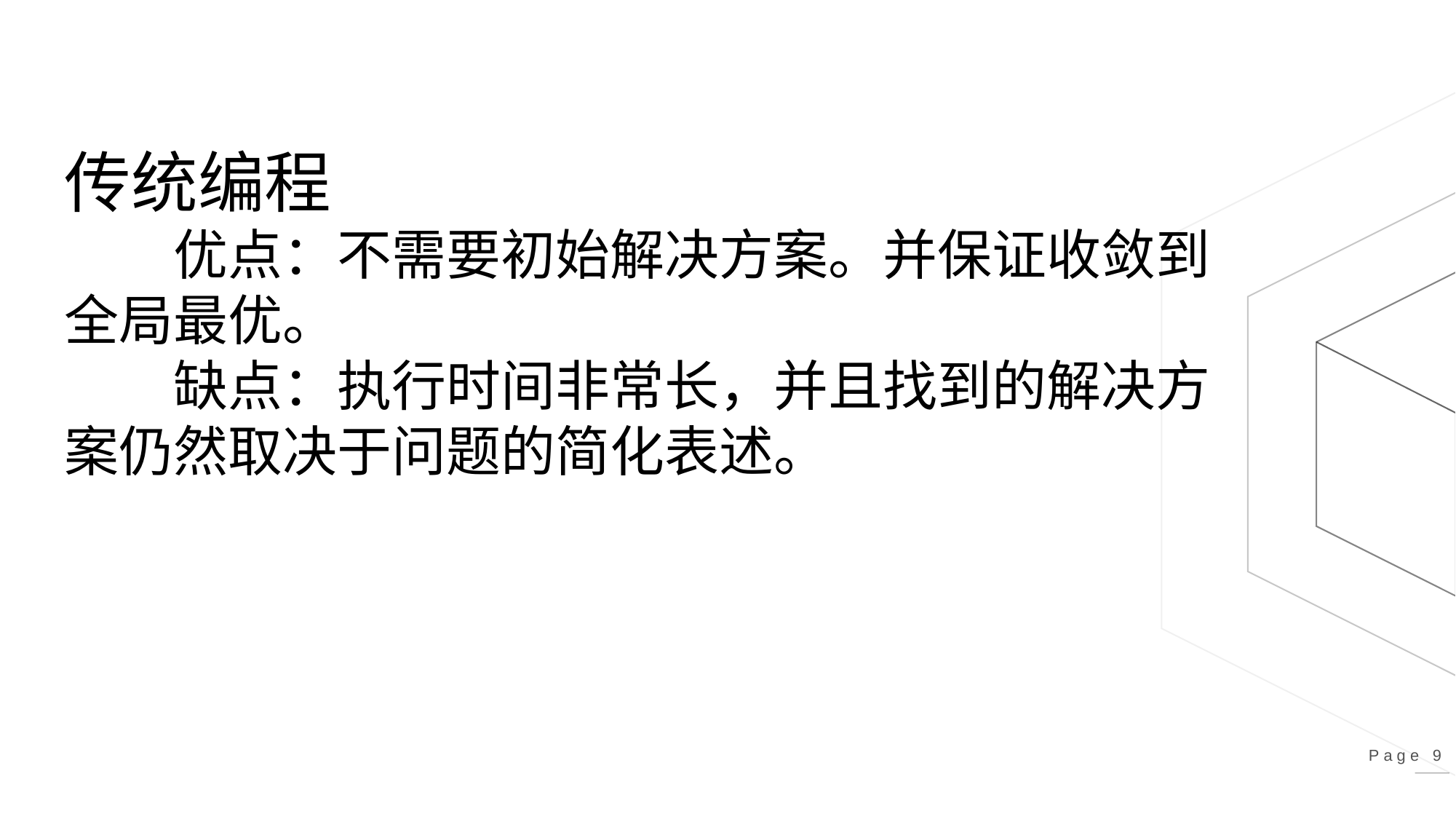

传统编程
	优点：不需要初始解决方案。并保证收敛到全局最优。
	缺点：执行时间非常长，并且找到的解决方案仍然取决于问题的简化表述。

Page 9